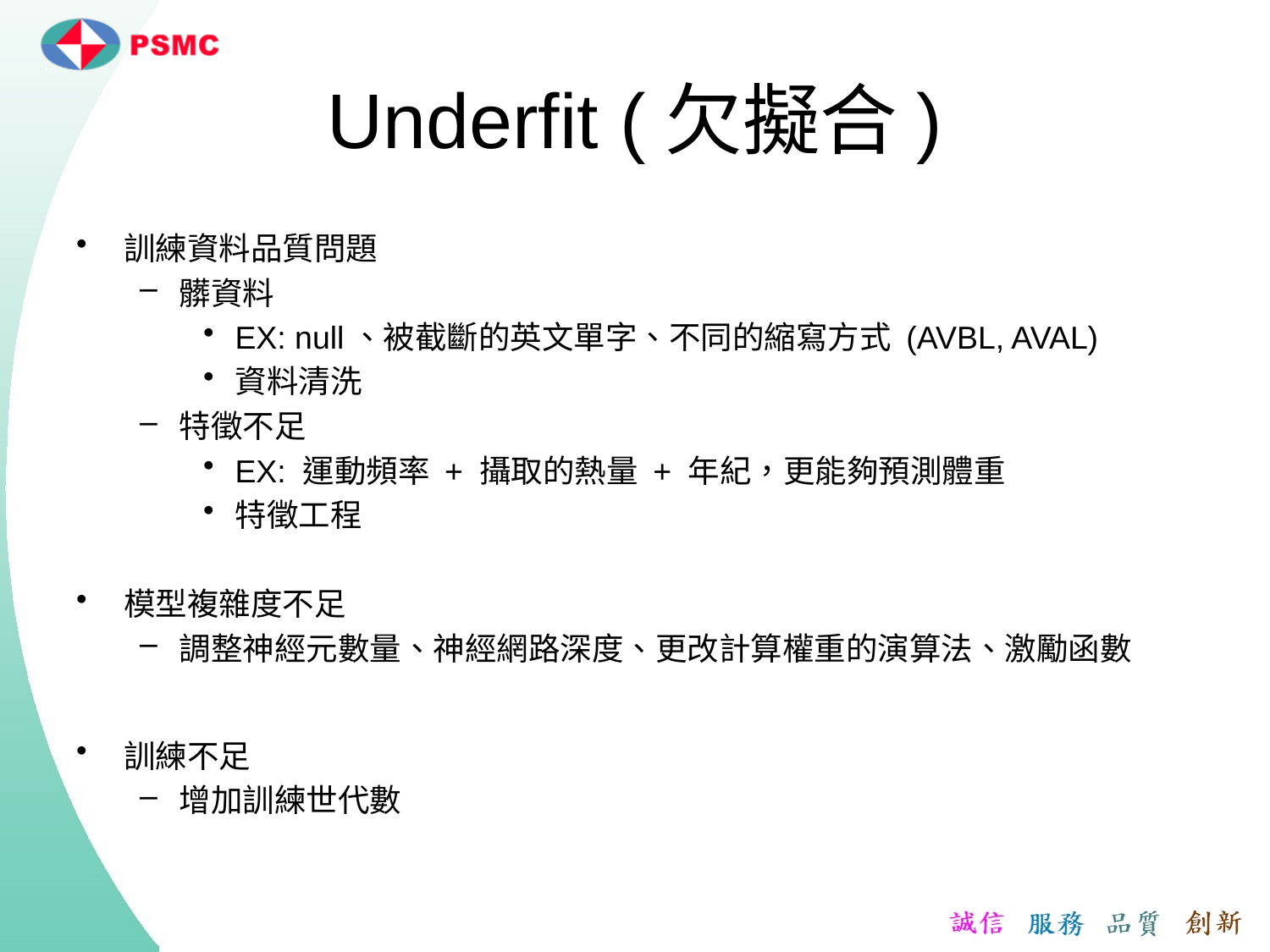

# Underfit (欠擬合)
訓練資料品質問題
髒資料
EX: null、被截斷的英文單字、不同的縮寫方式 (AVBL, AVAL)
資料清洗
特徵不足
EX: 運動頻率 + 攝取的熱量 + 年紀，更能夠預測體重
特徵工程

模型複雜度不足
調整神經元數量、神經網路深度、更改計算權重的演算法、激勵函數

訓練不足
增加訓練世代數